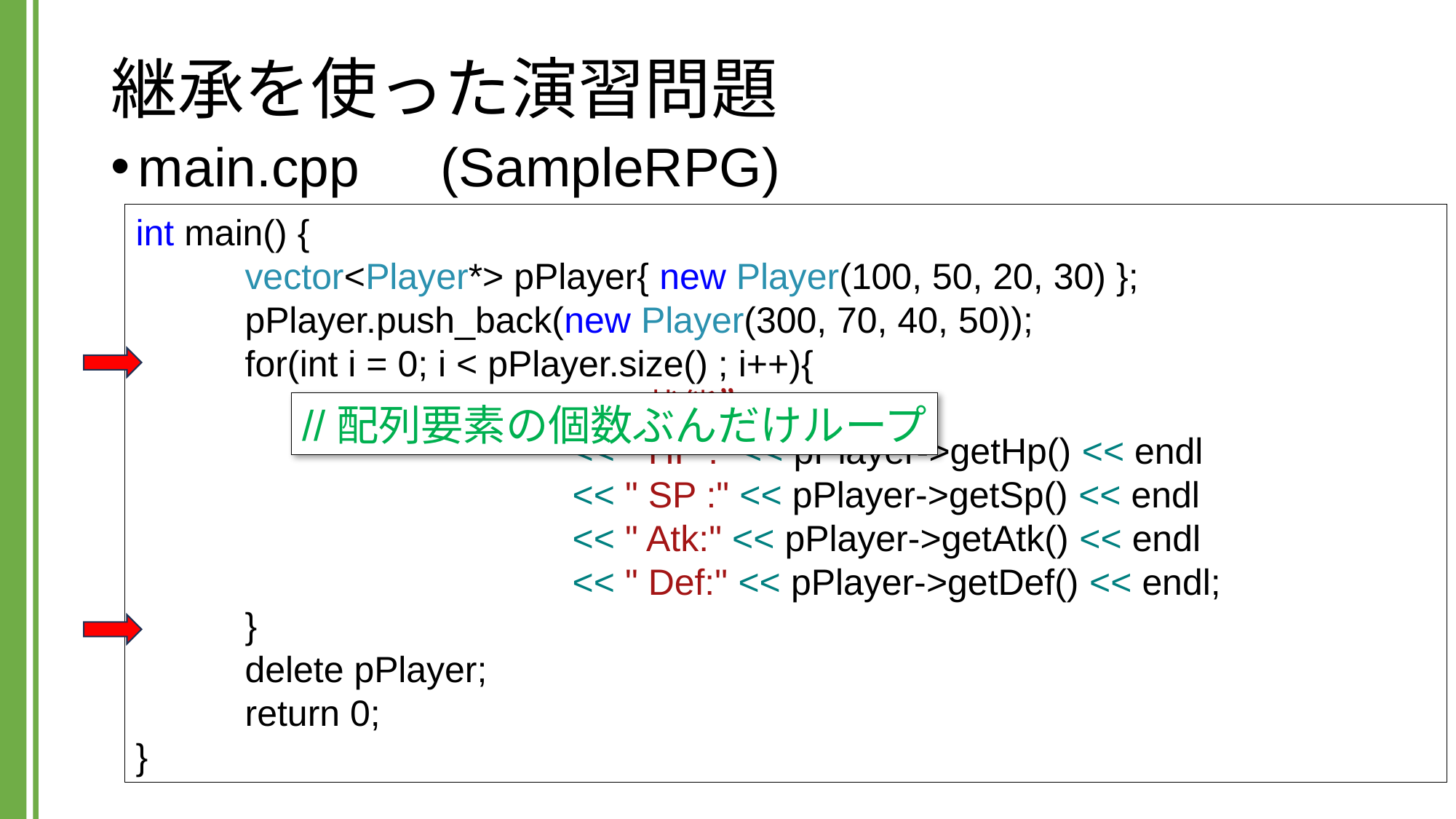

# 継承を使った演習問題
main.cpp　(SampleRPG)

int main() {
	vector<Player*> pPlayer{ new Player(100, 50, 20, 30) };
	pPlayer.push_back(new Player(300, 70, 40, 50));
	for(int i = 0; i < pPlayer.size() ; i++){
		cout << “Playerの状態” << endl
				<< " HP :” << pPlayer->getHp() << endl
				<< " SP :" << pPlayer->getSp() << endl
				<< " Atk:" << pPlayer->getAtk() << endl
				<< " Def:" << pPlayer->getDef() << endl;
	}
	delete pPlayer;
	return 0;
}

//配列要素の個数ぶんだけループ